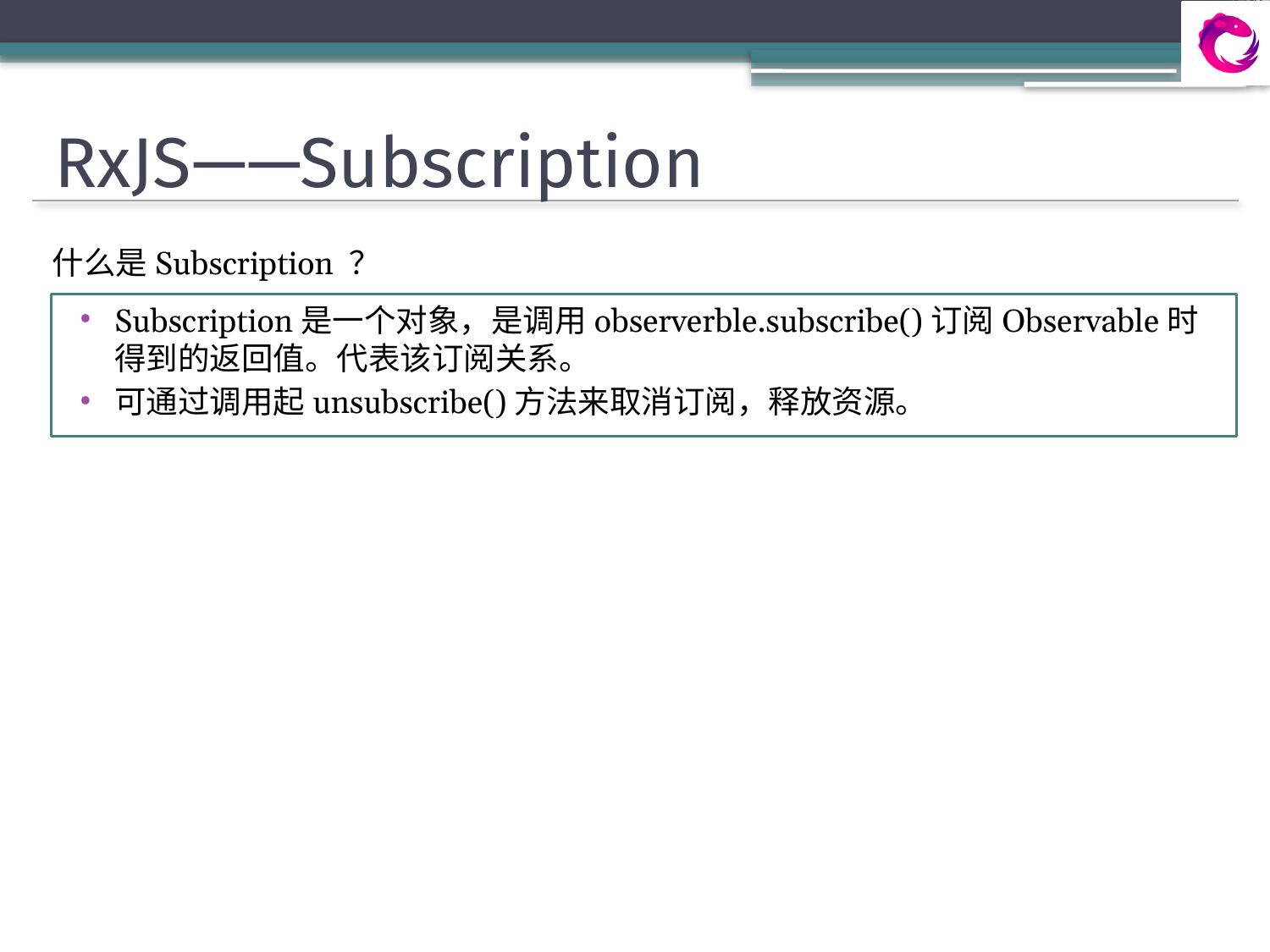

# RxJS——Subscription
什么是Subscription ？
Subscription是一个对象，是调用observerble.subscribe()订阅Observable时得到的返回值。代表该订阅关系。
可通过调用起unsubscribe()方法来取消订阅，释放资源。